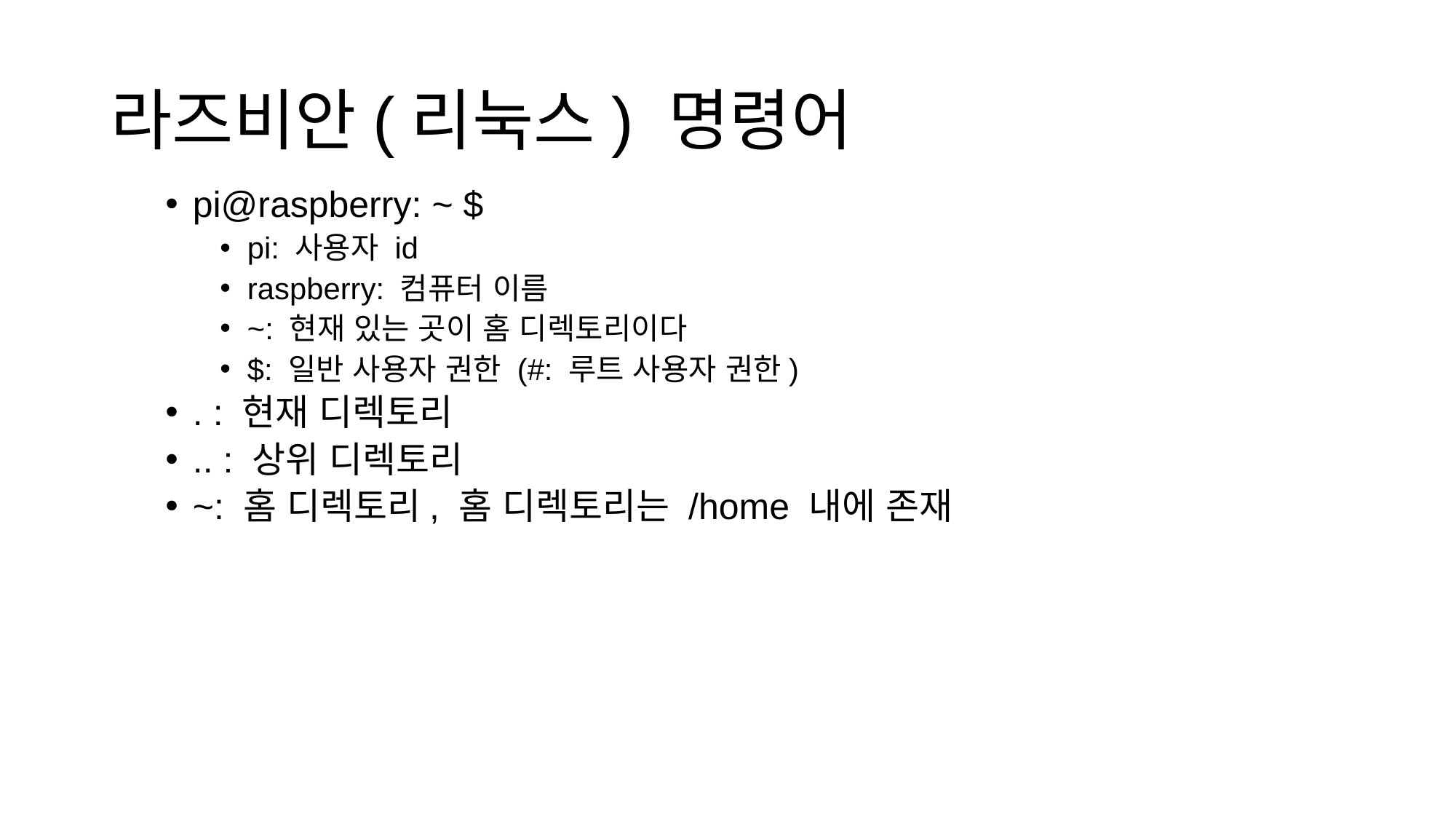

# 라즈비안(리눅스) 명령어
pi@raspberry: ~ $
pi: 사용자 id
raspberry: 컴퓨터 이름
~: 현재 있는 곳이 홈 디렉토리이다
$: 일반 사용자 권한 (#: 루트 사용자 권한)
. : 현재 디렉토리
.. : 상위 디렉토리
~: 홈 디렉토리, 홈 디렉토리는 /home 내에 존재